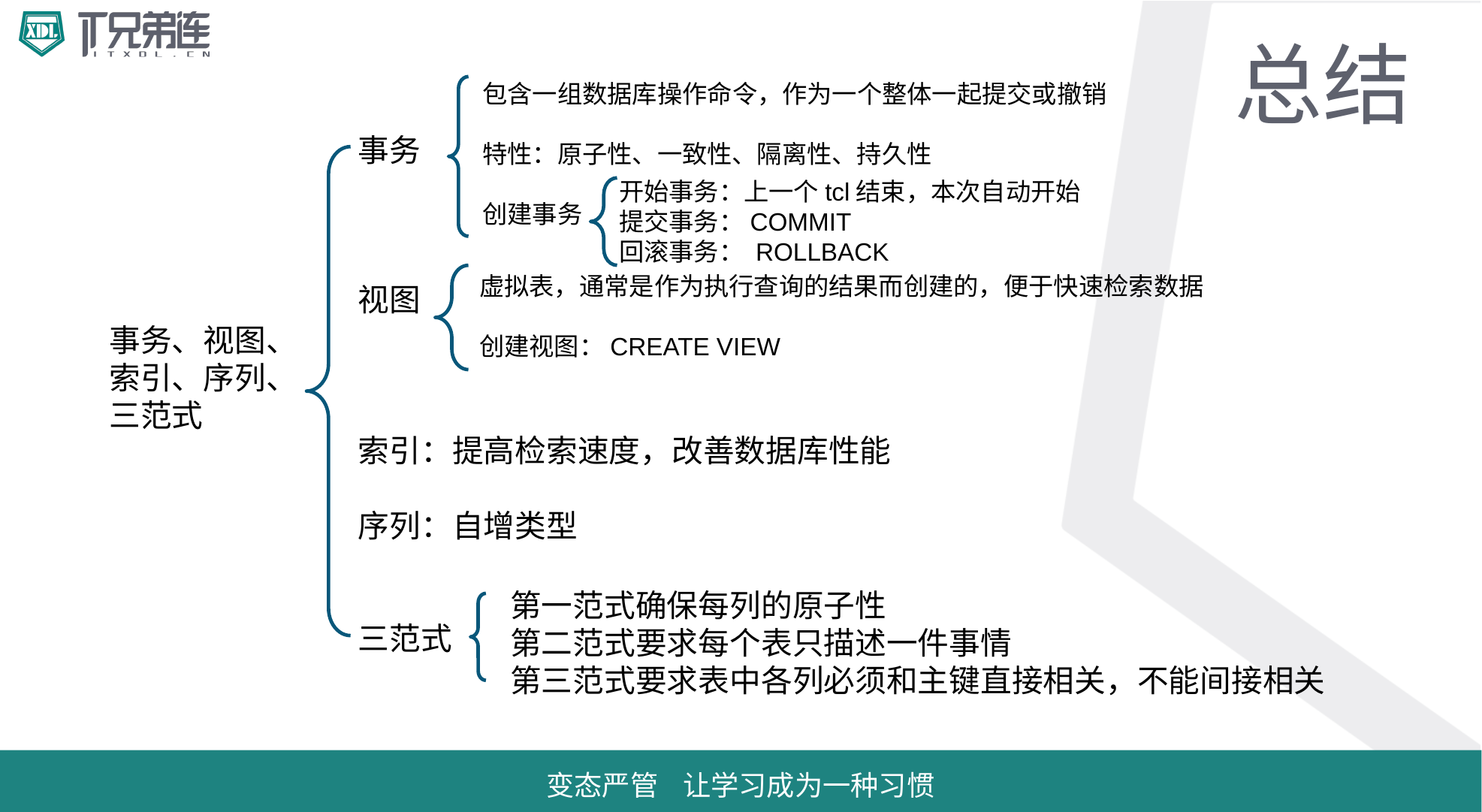

# 总结
包含一组数据库操作命令，作为一个整体一起提交或撤销

特性：原子性、一致性、隔离性、持久性

创建事务

事务

视图

索引：提高检索速度，改善数据库性能

序列：自增类型

三范式

开始事务：上一个tcl结束，本次自动开始
提交事务：COMMIT
回滚事务： ROLLBACK

虚拟表，通常是作为执行查询的结果而创建的，便于快速检索数据

创建视图：CREATE VIEW
事务、视图、索引、序列、三范式
第一范式确保每列的原子性
第二范式要求每个表只描述一件事情
第三范式要求表中各列必须和主键直接相关，不能间接相关